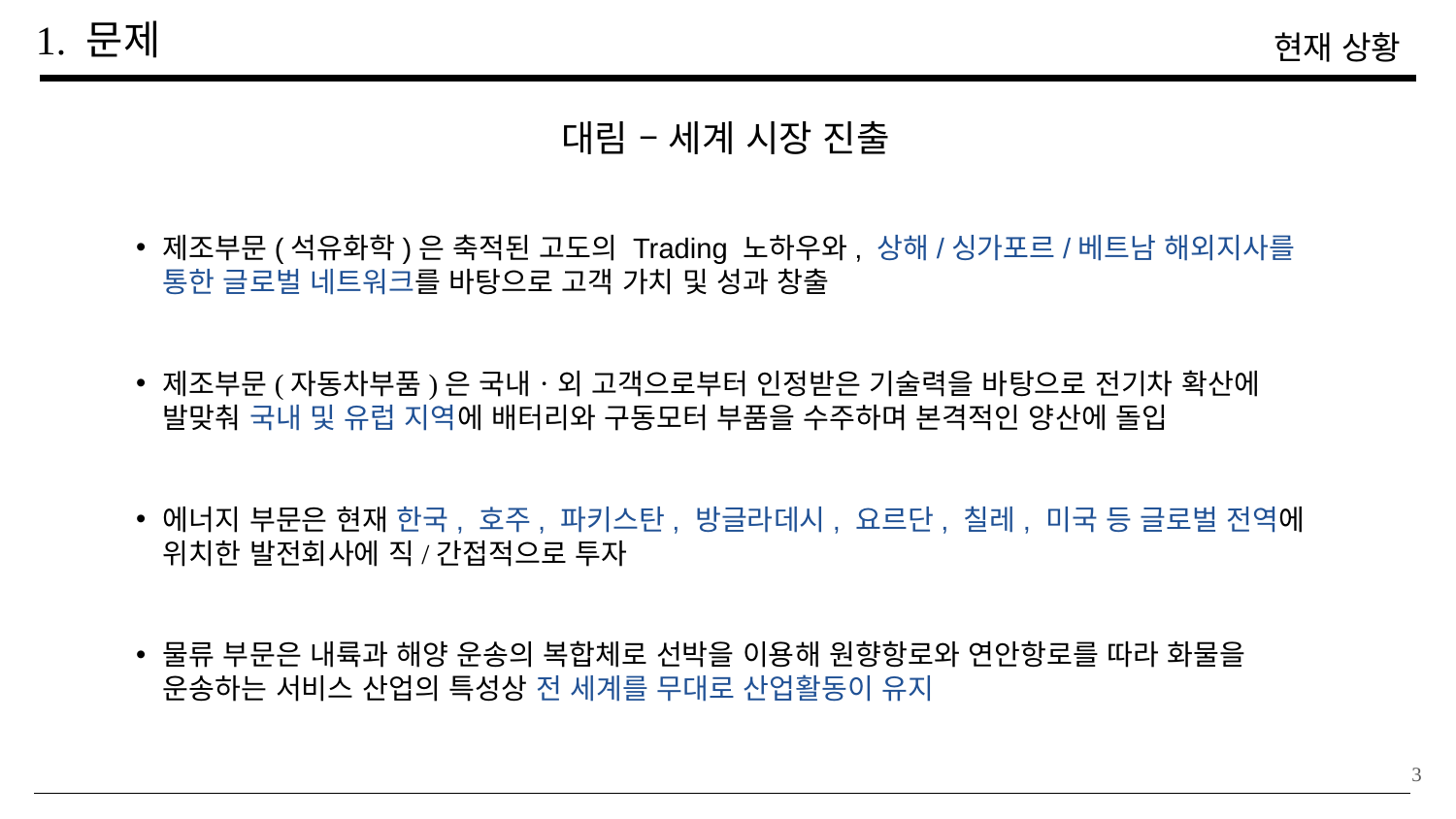

1. 문제
현재 상황
대림 – 세계 시장 진출
제조부문(석유화학)은 축적된 고도의 Trading 노하우와, 상해/싱가포르/베트남 해외지사를 통한 글로벌 네트워크를 바탕으로 고객 가치 및 성과 창출

제조부문(자동차부품)은 국내ㆍ외 고객으로부터 인정받은 기술력을 바탕으로 전기차 확산에 발맞춰 국내 및 유럽 지역에 배터리와 구동모터 부품을 수주하며 본격적인 양산에 돌입

에너지 부문은 현재 한국, 호주, 파키스탄, 방글라데시, 요르단, 칠레, 미국 등 글로벌 전역에 위치한 발전회사에 직/간접적으로 투자

물류 부문은 내륙과 해양 운송의 복합체로 선박을 이용해 원향항로와 연안항로를 따라 화물을 운송하는 서비스 산업의 특성상 전 세계를 무대로 산업활동이 유지
3